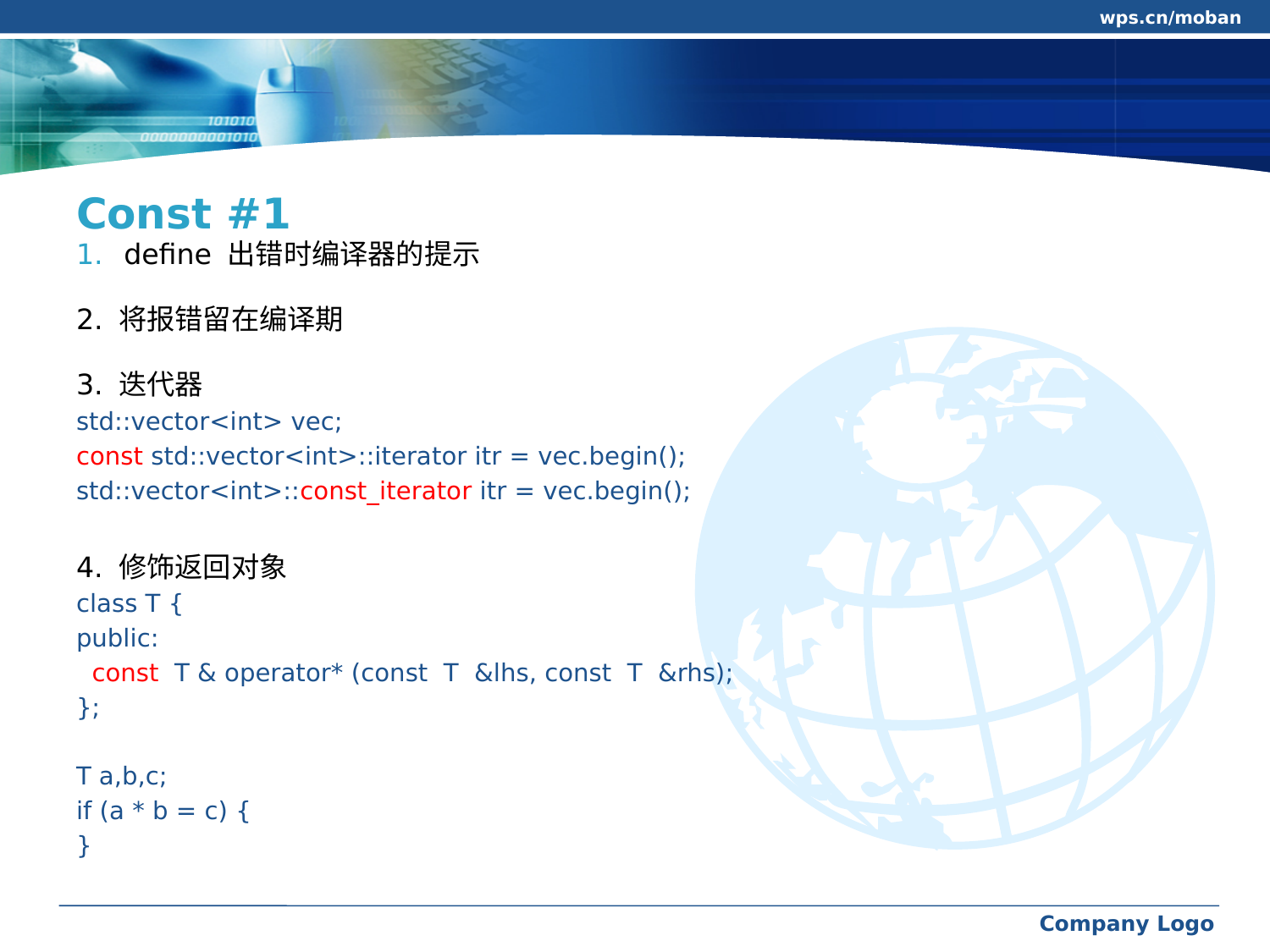

wps.cn/moban

#
Const #1
define 出错时编译器的提示

2. 将报错留在编译期

3. 迭代器
std::vector<int> vec;
const std::vector<int>::iterator itr = vec.begin();
std::vector<int>::const_iterator itr = vec.begin();

4. 修饰返回对象
class T {
public:
  const  T & operator* (const  T  &lhs, const  T  &rhs);
};

T a,b,c;
if (a * b = c) {
}

Company Logo